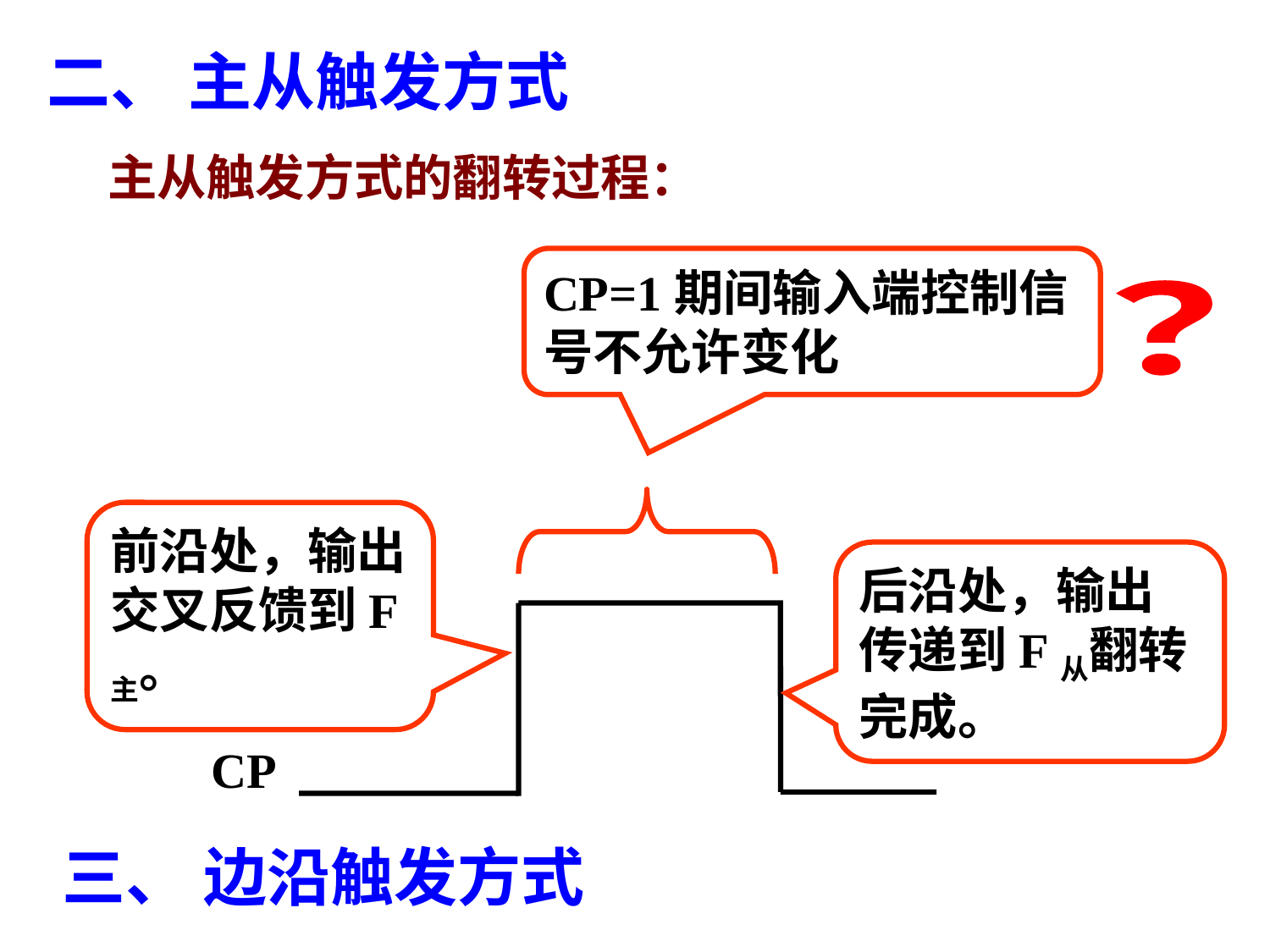

二、 主从触发方式
主从触发方式的翻转过程：
CP=1期间输入端控制信号不允许变化

？
前沿处，输出交叉反馈到F主。
后沿处，输出传递到F从翻转完成。

CP
三、 边沿触发方式